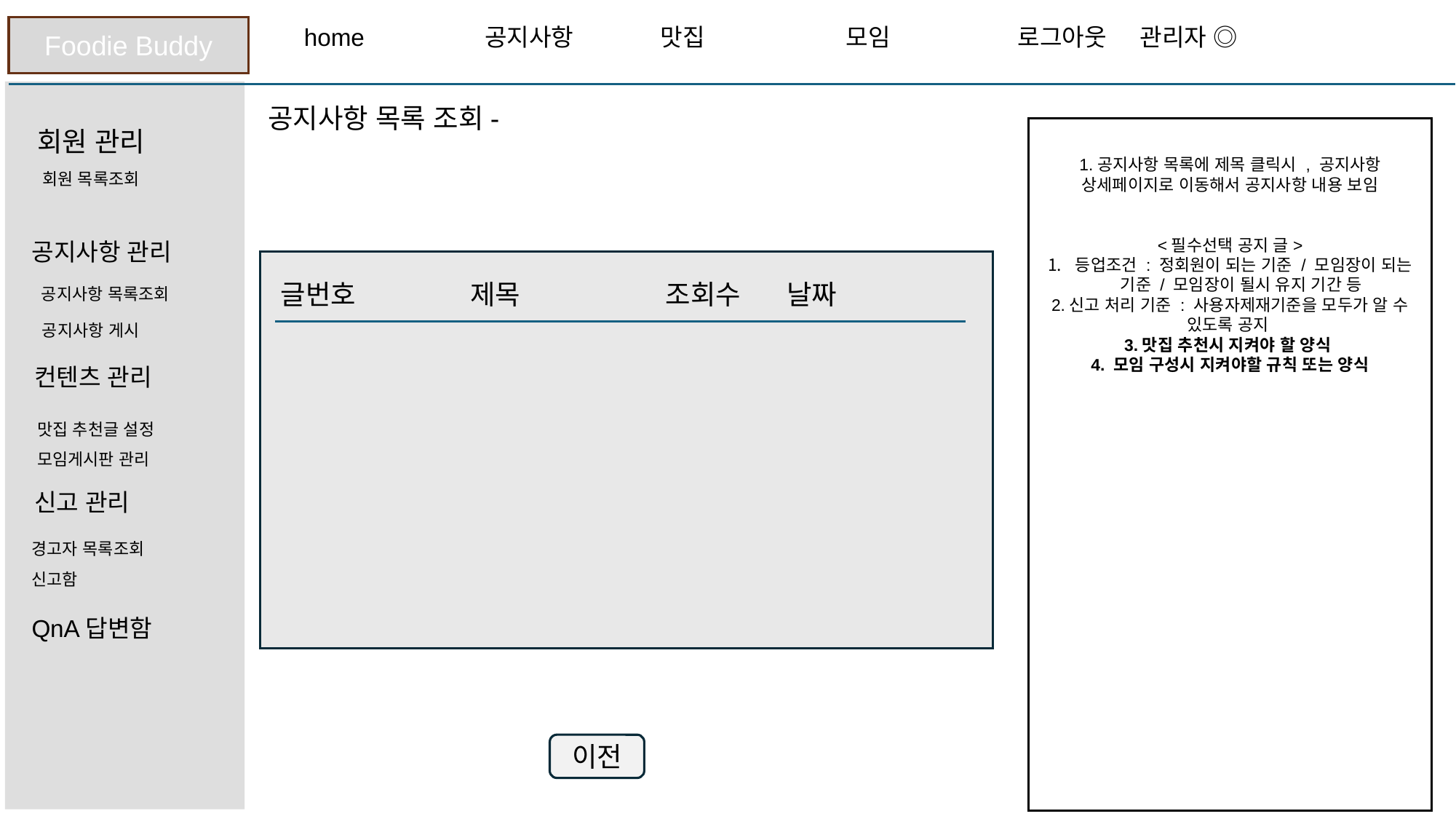

Foodie Buddy
        home                 공지사항             맛집                     모임                   로그아웃     관리자 ◎

공지사항 목록 조회-

1.공지사항 목록에 제목 클릭시 , 공지사항 상세페이지로 이동해서 공지사항 내용 보임

<필수선택 공지 글>
등업조건 : 정회원이 되는 기준 / 모임장이 되는 기준 / 모임장이 될시 유지 기간 등
2.신고 처리 기준 : 사용자제재기준을 모두가 알 수 있도록 공지
3.맛집 추천시 지켜야 할 양식
4. 모임 구성시 지켜야할 규칙 또는 양식

회원 관리
회원 목록조회
공지사항 관리

글번호               제목                   조회수      날짜
공지사항 목록조회
공지사항 게시
컨텐츠 관리
맛집 추천글 설정
모임게시판 관리
신고 관리
경고자 목록조회
신고함
QnA답변함
이전